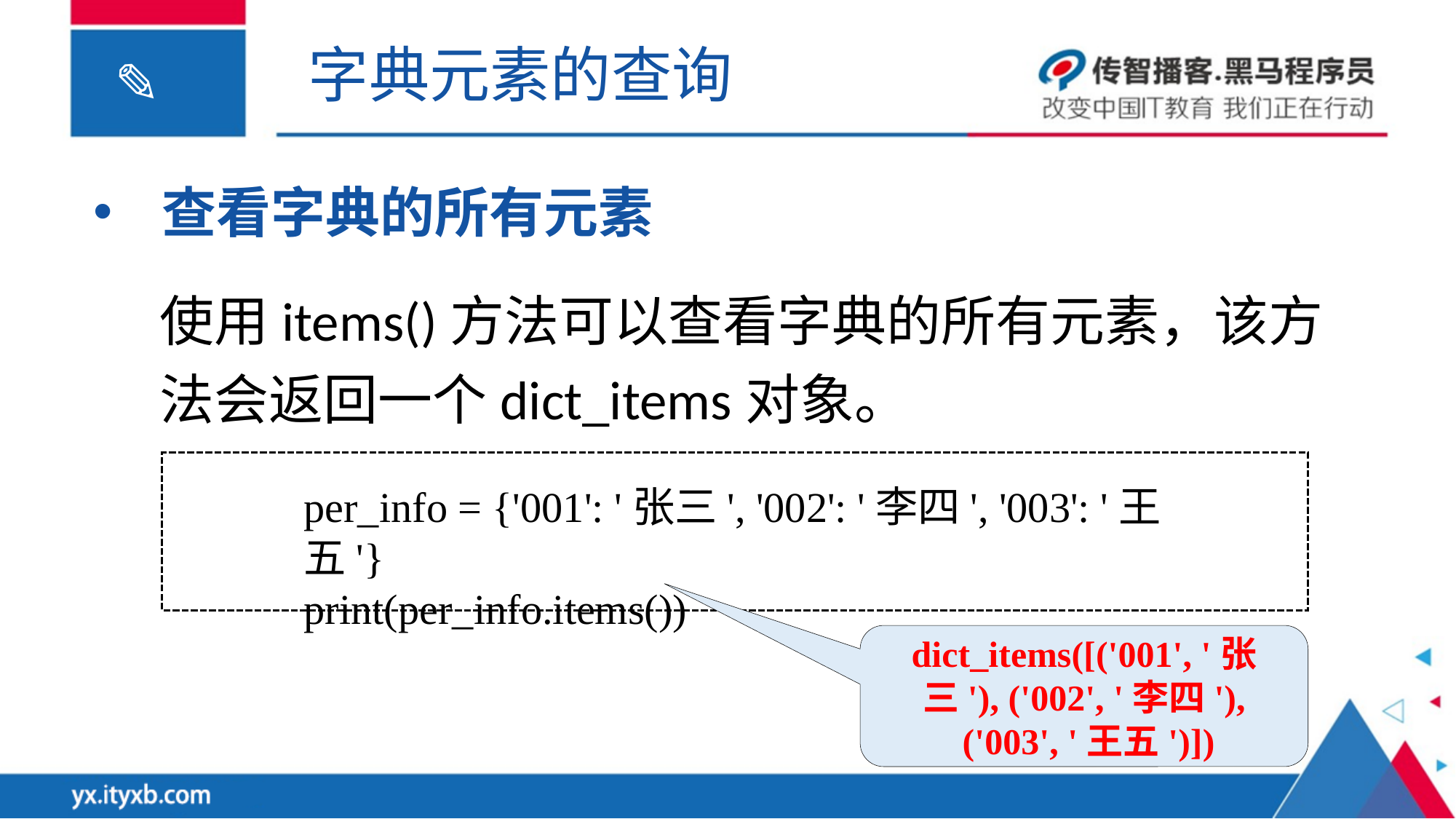

字典元素的查询
查看字典的所有元素
使用items()方法可以查看字典的所有元素，该方法会返回一个dict_items对象。

per_info = {'001': '张三', '002': '李四', '003': '王五'}
print(per_info.items())
dict_items([('001', '张三'), ('002', '李四'),
 ('003', '王五')])